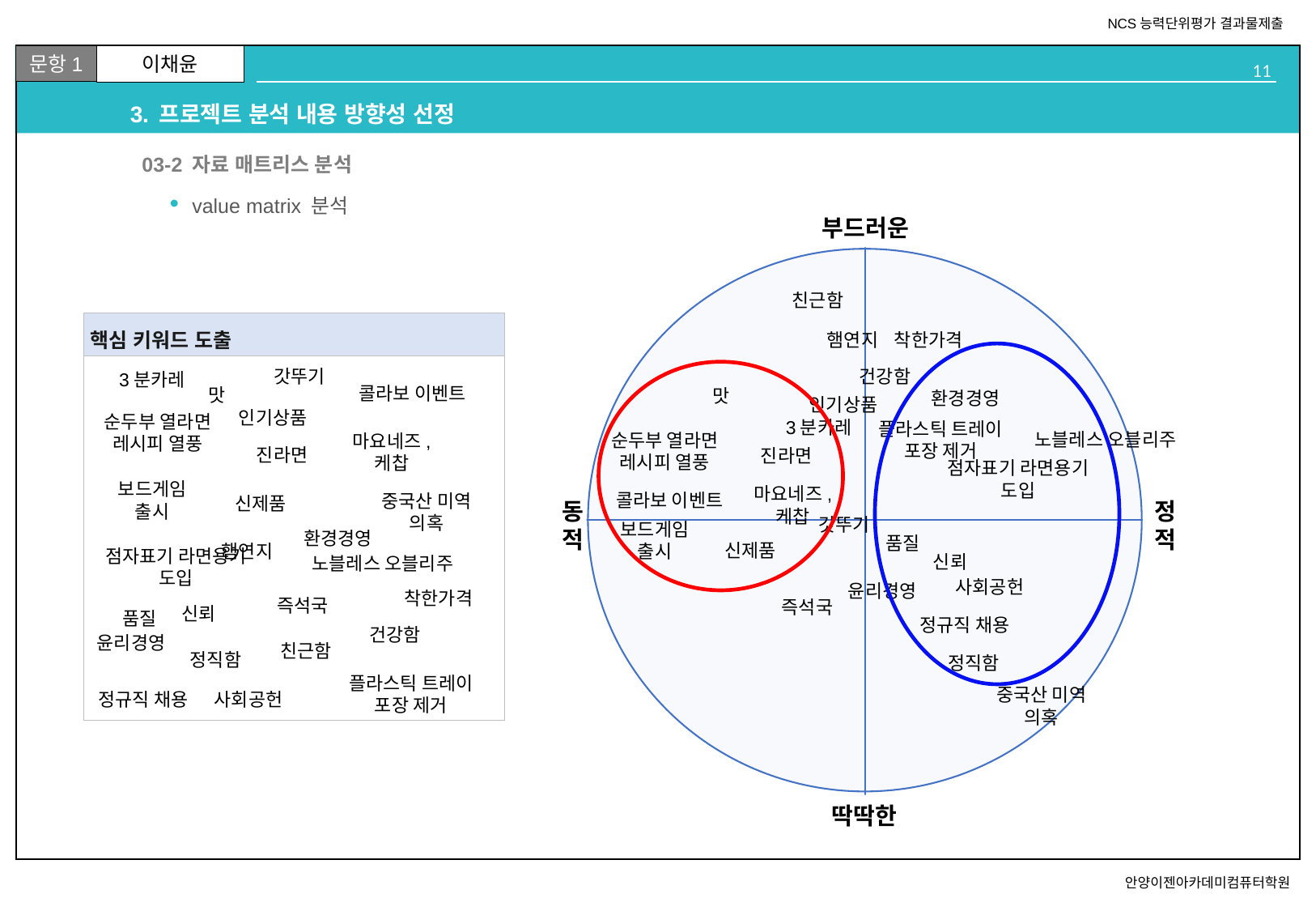

# 3. 프로젝트 분석 내용 방향성 선정
02
03-2 자료 매트리스 분석
value matrix 분석
친근함
햄연지
착한가격

갓뚜기
건강함

3분카레
콜라보 이벤트
맛
맛
환경경영
인기상품
인기상품
순두부 열라면 레시피 열풍
3분카레
플라스틱 트레이 포장 제거
노블레스 오블리주
순두부 열라면 레시피 열풍
마요네즈, 케찹
진라면
진라면
점자표기 라면용기 도입
보드게임 출시
마요네즈, 케찹
콜라보 이벤트
중국산 미역 의혹
신제품
갓뚜기
보드게임 출시
환경경영
품질
신제품
햄연지
점자표기 라면용기 도입
신뢰
노블레스 오블리주
사회공헌
윤리경영
착한가격
즉석국
즉석국
신뢰
품질
정규직 채용
건강함
윤리경영
친근함
정직함
정직함
플라스틱 트레이 포장 제거
중국산 미역 의혹
정규직 채용
사회공헌